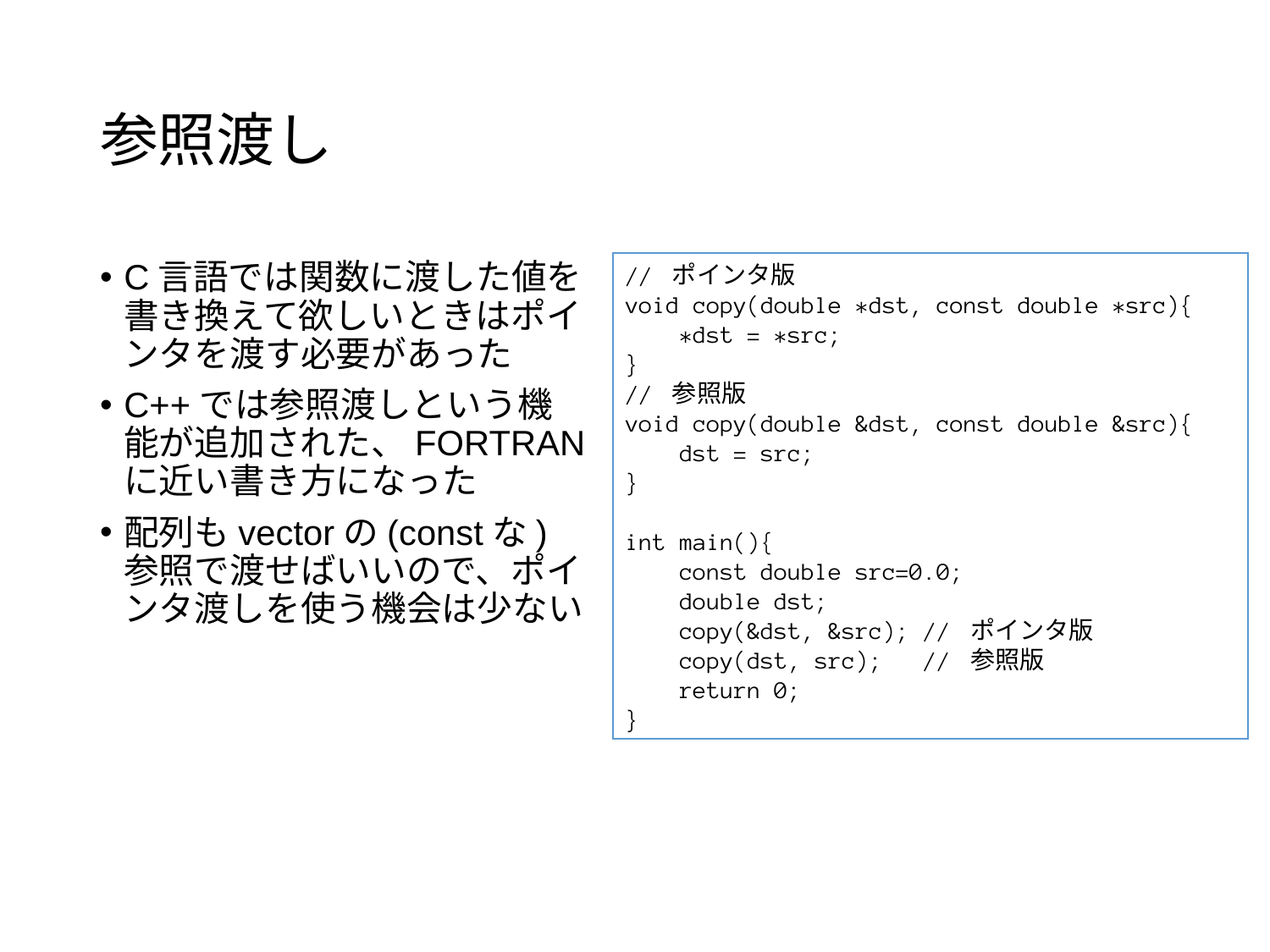

# 参照渡し
// ポインタ版
void copy(double *dst, const double *src){
    *dst = *src;
}
// 参照版
void copy(double &dst, const double &src){
    dst = src;
}

int main(){
    const double src=0.0;
    double dst;
    copy(&dst, &src); // ポインタ版
    copy(dst, src);   // 参照版
    return 0;
}
C言語では関数に渡した値を書き換えて欲しいときはポインタを渡す必要があった
C++では参照渡しという機能が追加された、FORTRANに近い書き方になった
配列もvectorの(constな)参照で渡せばいいので、ポインタ渡しを使う機会は少ない